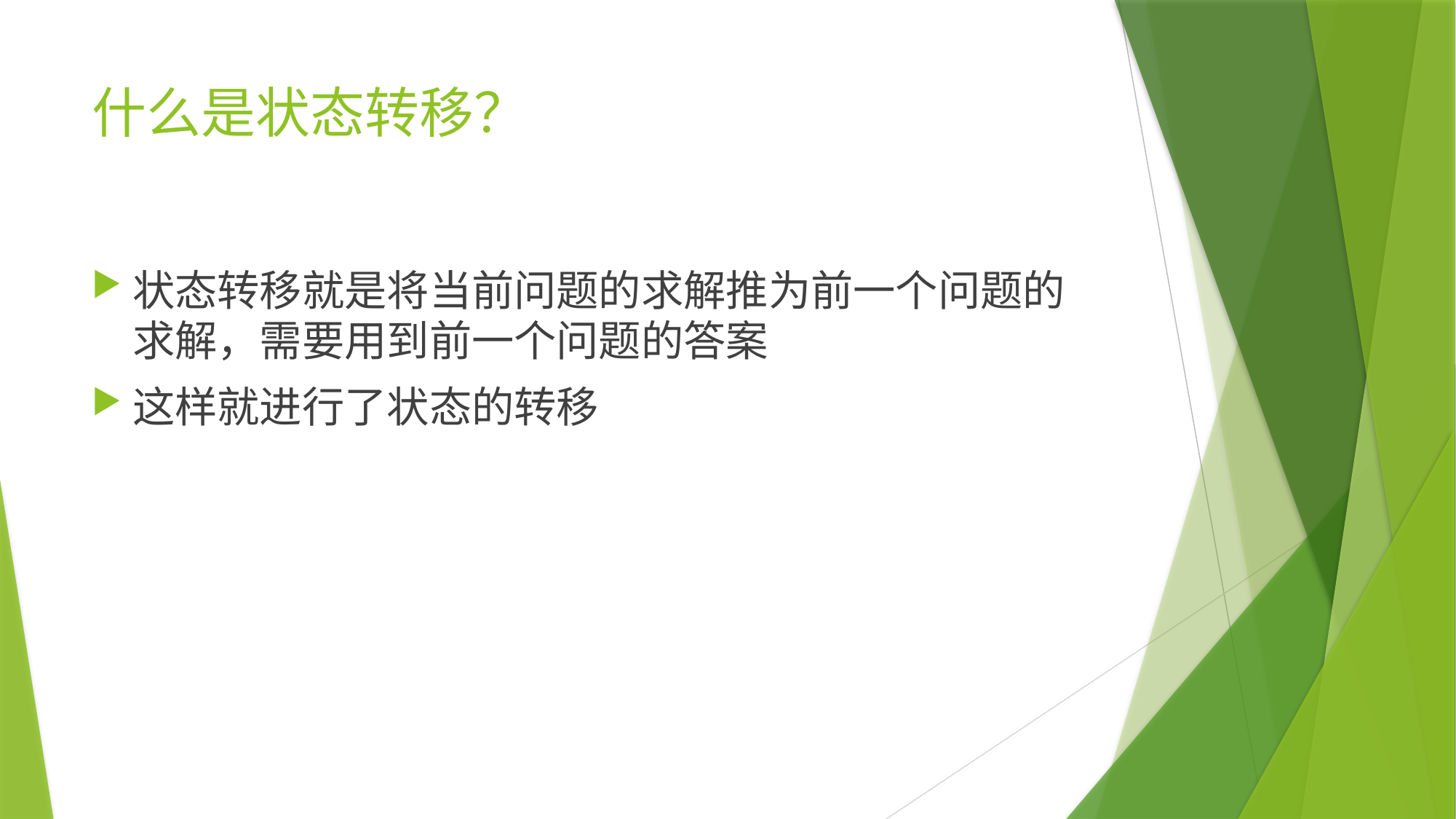

# 什么是状态转移？
状态转移就是将当前问题的求解推为前一个问题的求解，需要用到前一个问题的答案
这样就进行了状态的转移